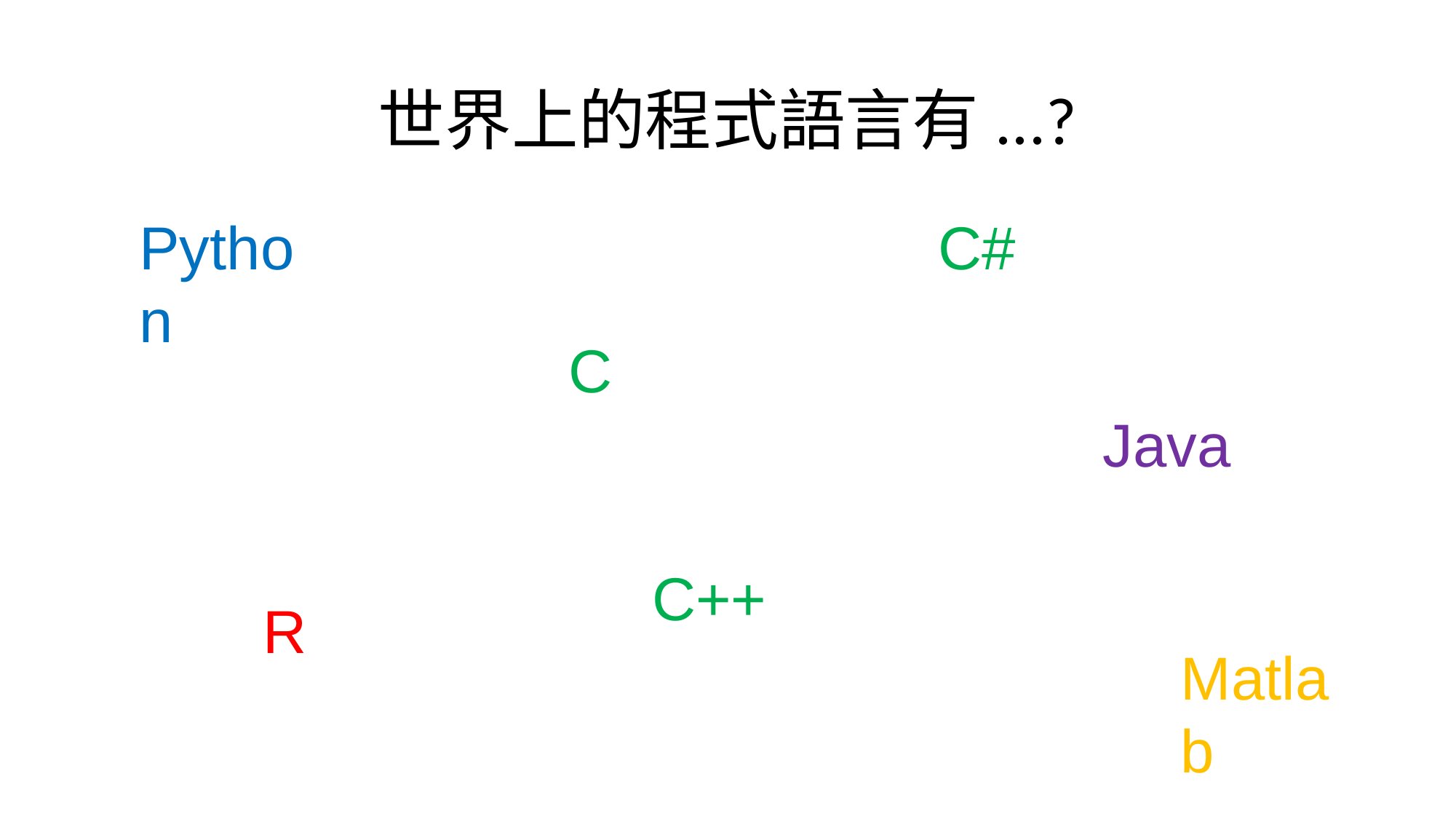

# 世界上的程式語言有...?
Python
C#
C
Java
C++
R
Matlab